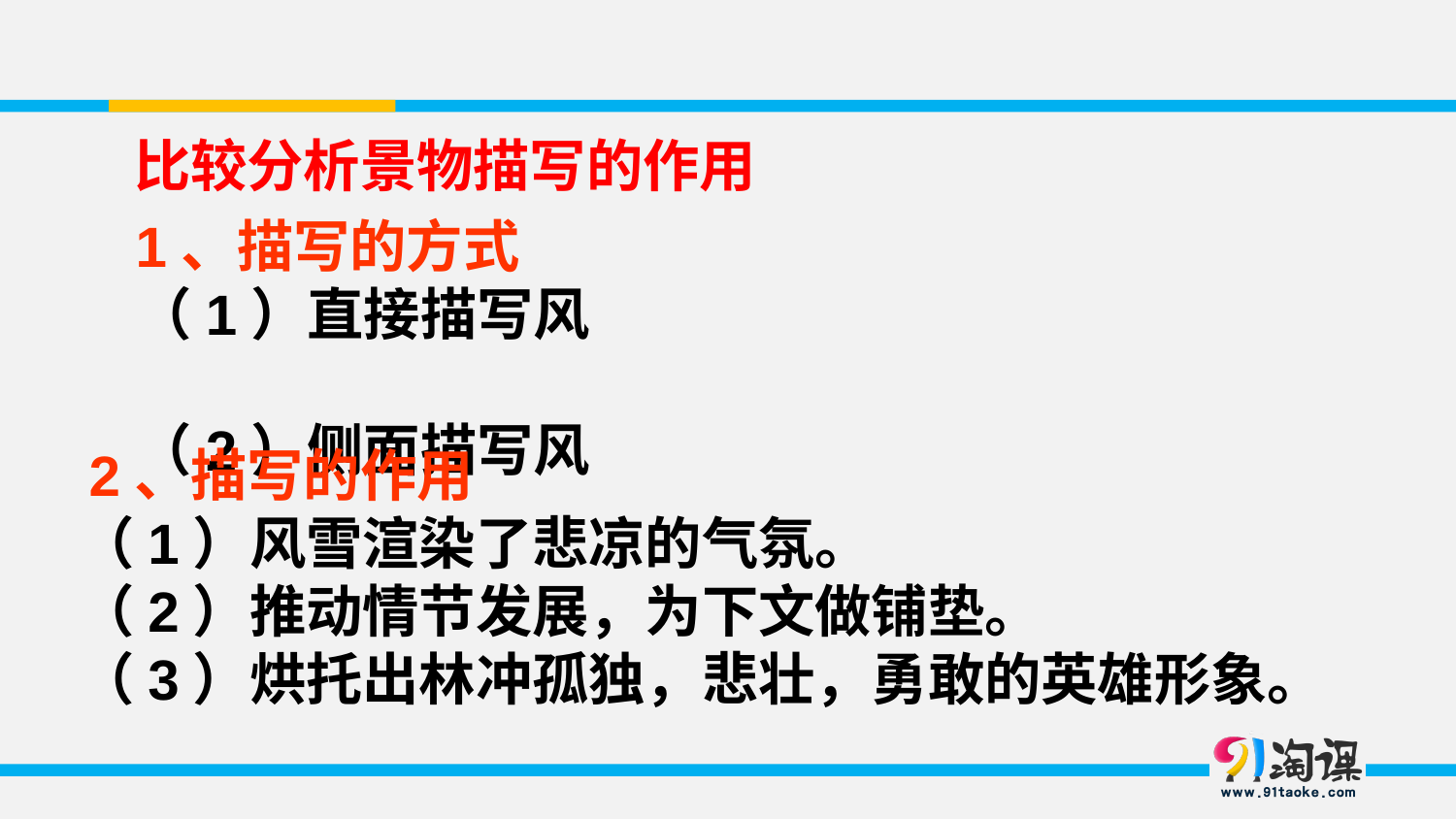

比较分析景物描写的作用
1、描写的方式
（1）直接描写风雪
（2）侧面描写风雪
    2、描写的作用
   （1）风雪渲染了悲凉的气氛。
   （2）推动情节发展，为下文做铺垫。
   （3）烘托出林冲孤独，悲壮，勇敢的英雄形象。